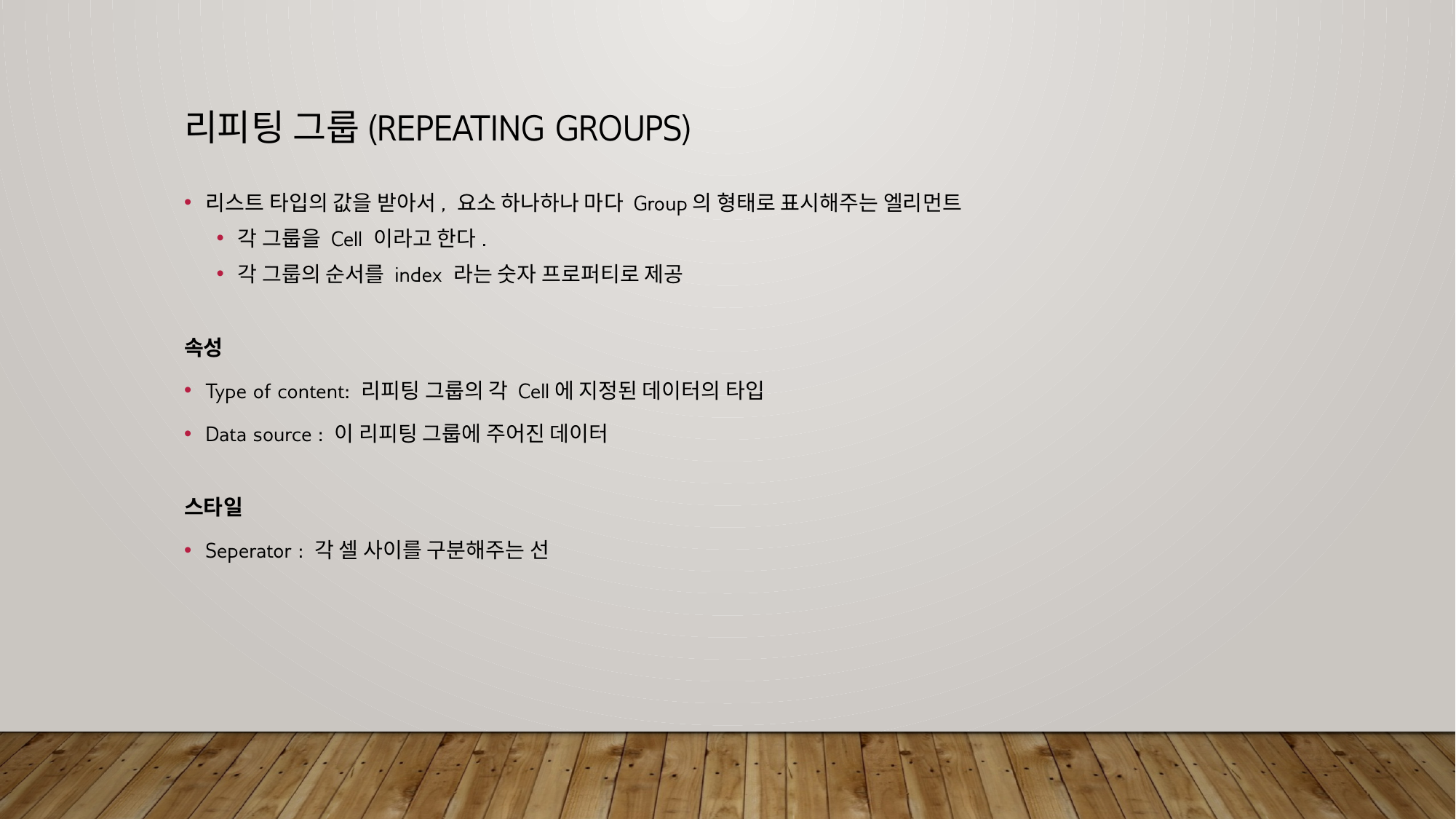

# 리피팅 그룹(Repeating Groups)
리스트 타입의 값을 받아서, 요소 하나하나 마다 Group의 형태로 표시해주는 엘리먼트
각 그룹을 Cell 이라고 한다.
각 그룹의 순서를 index 라는 숫자 프로퍼티로 제공
속성
Type of content: 리피팅 그룹의 각 Cell에 지정된 데이터의 타입
Data source : 이 리피팅 그룹에 주어진 데이터
스타일
Seperator : 각 셀 사이를 구분해주는 선